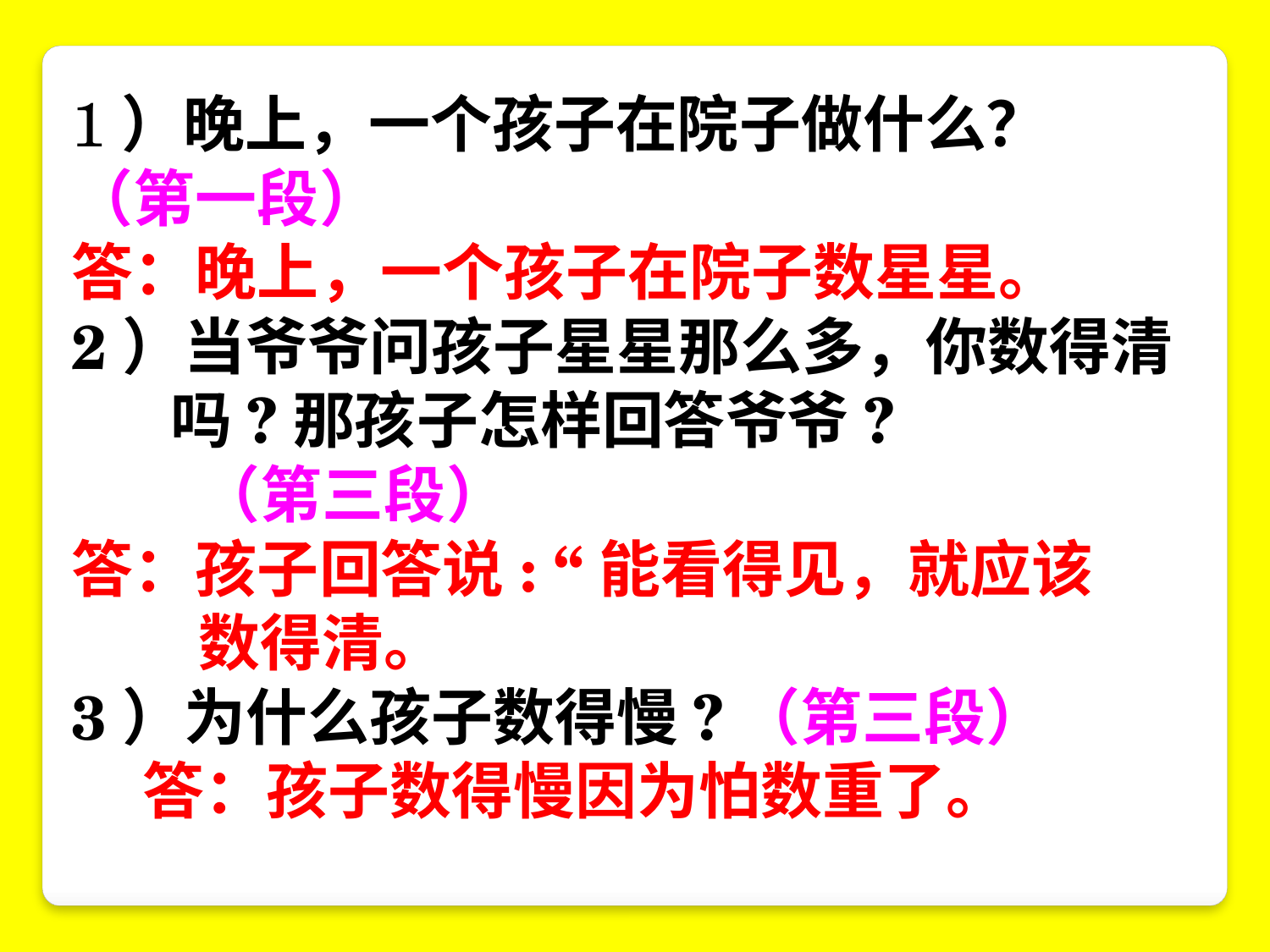

1）晚上，一个孩子在院子做什么？
（第一段）
答：晚上，一个孩子在院子数星星。
2）当爷爷问孩子星星那么多，你数得清
      吗?那孩子怎样回答爷爷?
	（第三段）
答：孩子回答说: “能看得见，就应该
        数得清。
3）为什么孩子数得慢?（第三段）
    答：孩子数得慢因为怕数重了。